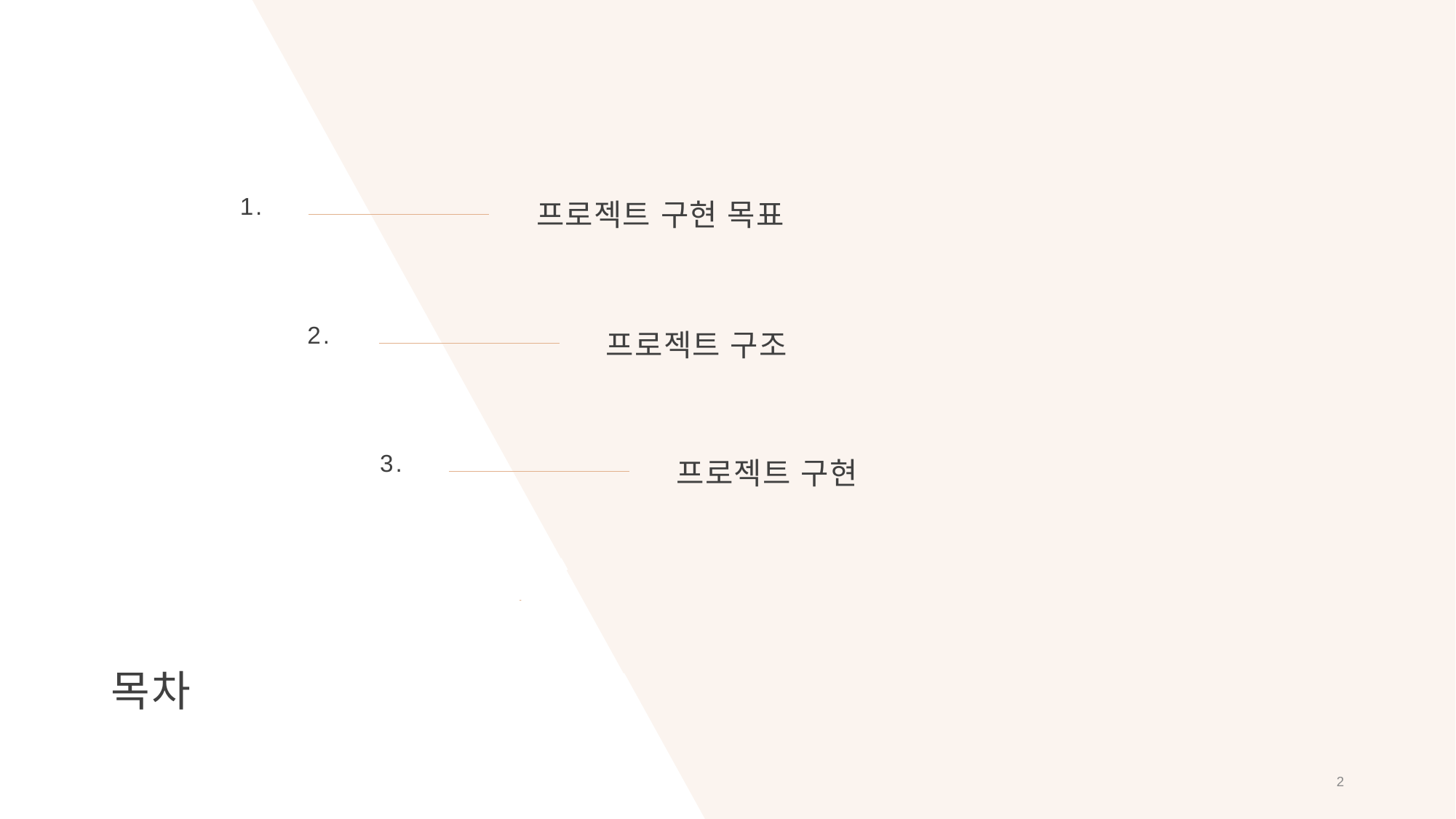

1.
프로젝트 구현 목표
2.
프로젝트 구조
3.
프로젝트 구현

# 목차
2